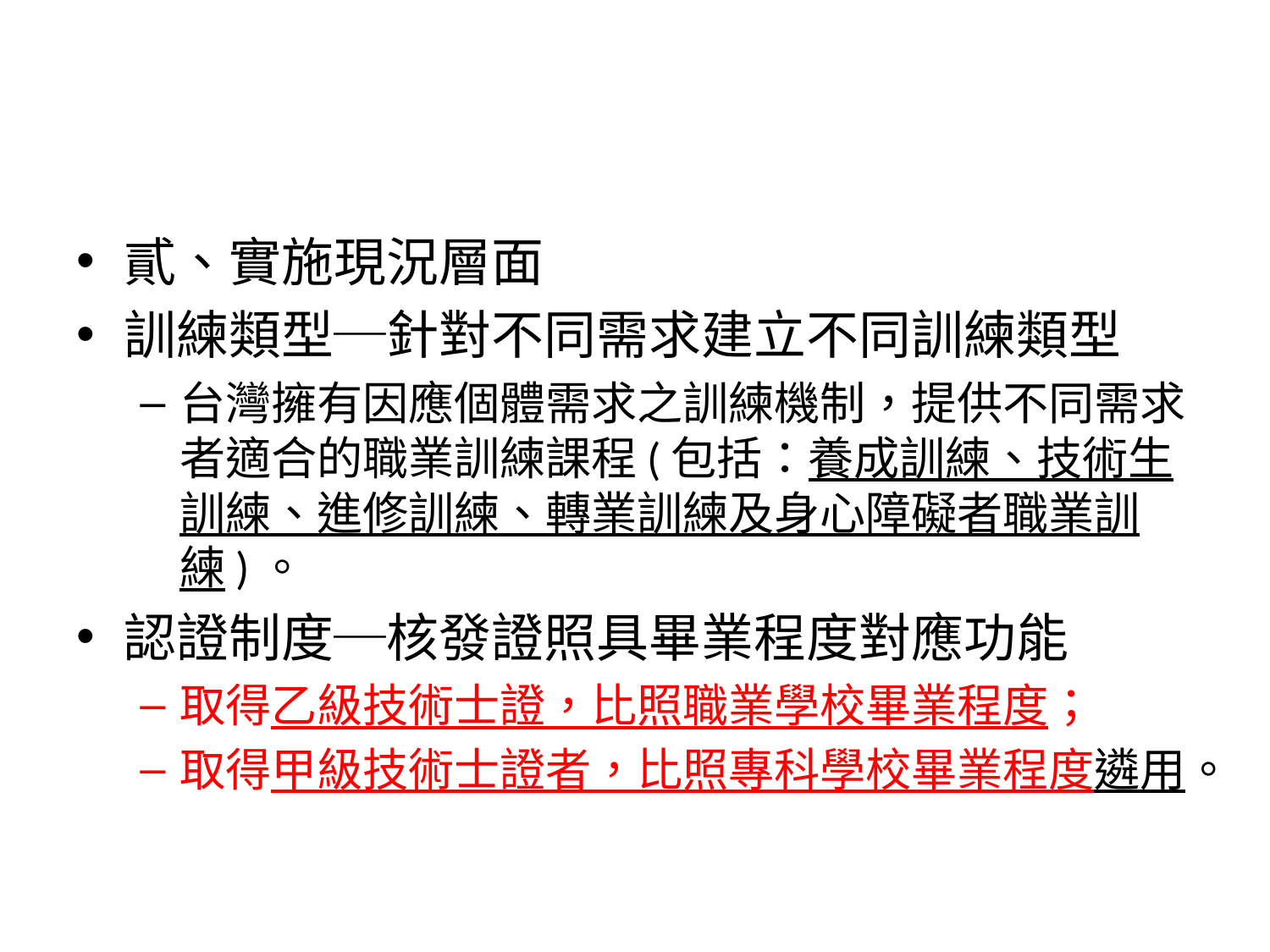

#
貳、實施現況層面
訓練類型─針對不同需求建立不同訓練類型
台灣擁有因應個體需求之訓練機制，提供不同需求者適合的職業訓練課程(包括：養成訓練、技術生訓練、進修訓練、轉業訓練及身心障礙者職業訓練)。
認證制度─核發證照具畢業程度對應功能
取得乙級技術士證，比照職業學校畢業程度；
取得甲級技術士證者，比照專科學校畢業程度遴用。